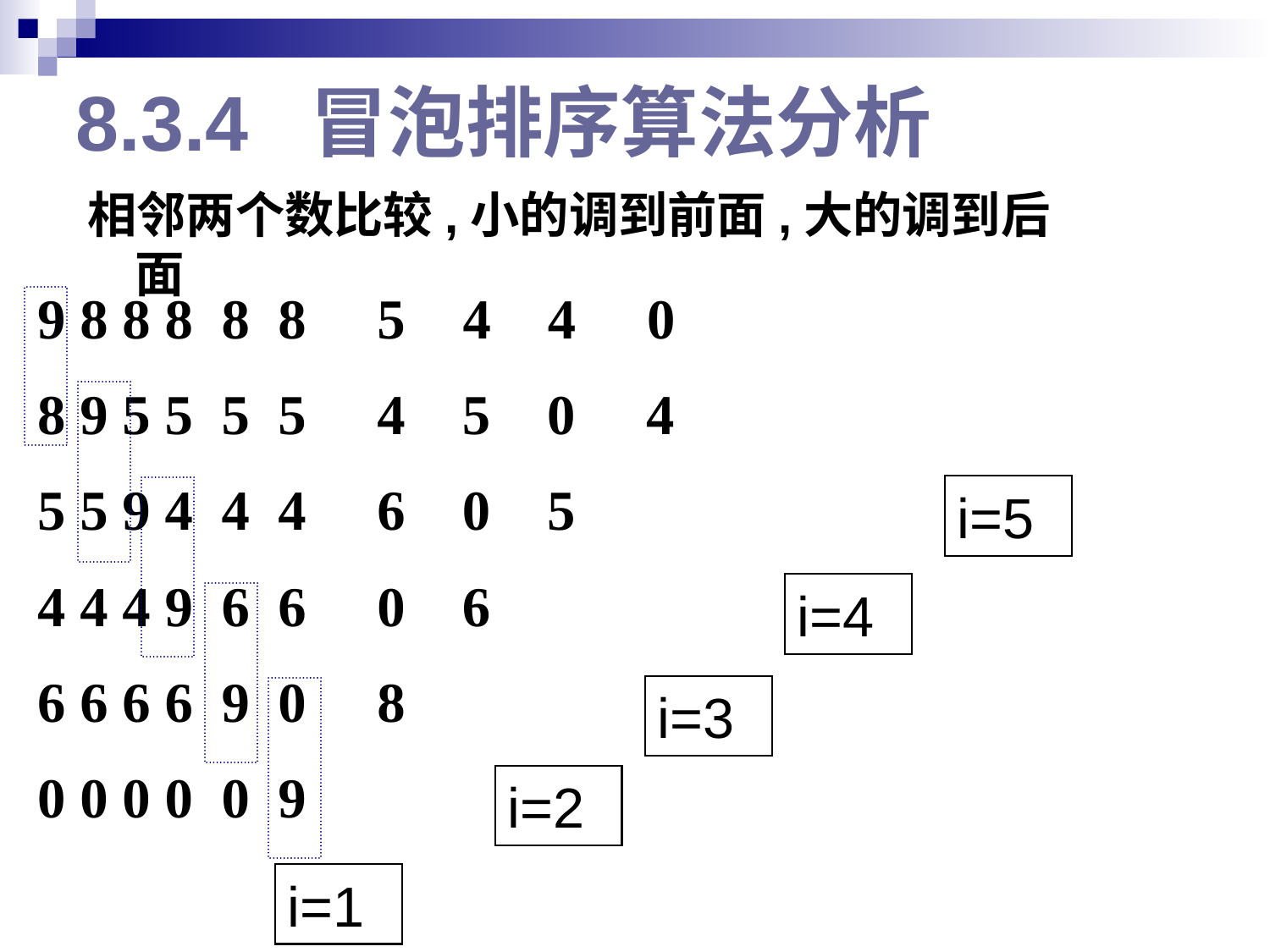

# 8.3.4  冒泡排序算法分析
相邻两个数比较,小的调到前面,大的调到后面
9 8 8 8  8  8     5    4    4     0
8 9 5 5  5  5     4    5    0     4
5 5 9 4  4  4     6    0    5
4 4 4 9  6  6     0    6
6 6 6 6  9  0     8
0 0 0 0  0  9

i=5
i=4
i=3
i=2
i=1